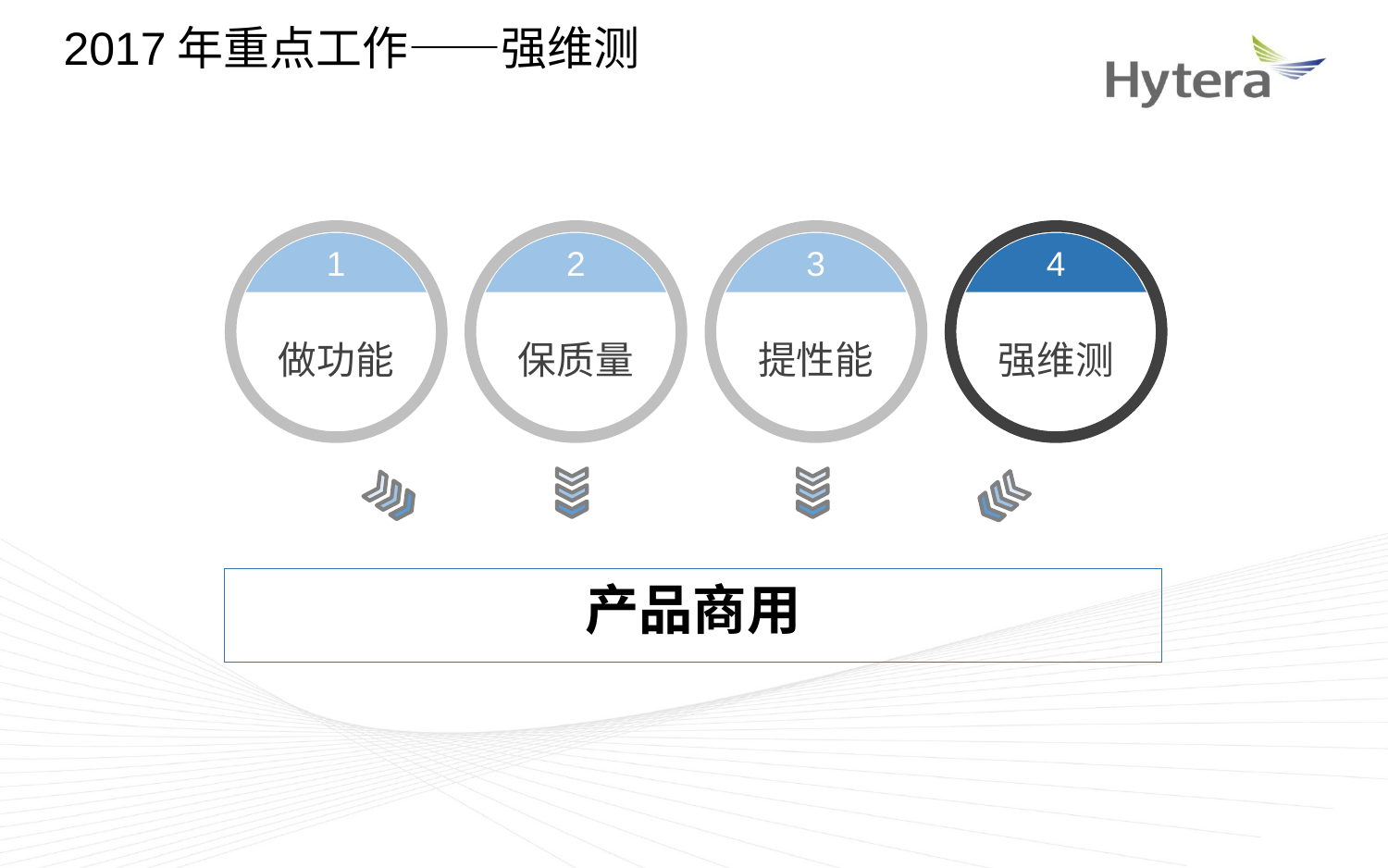

2017年重点工作——强维测
做功能
保质量
提性能
强维测
1
2
3
4

产品商用